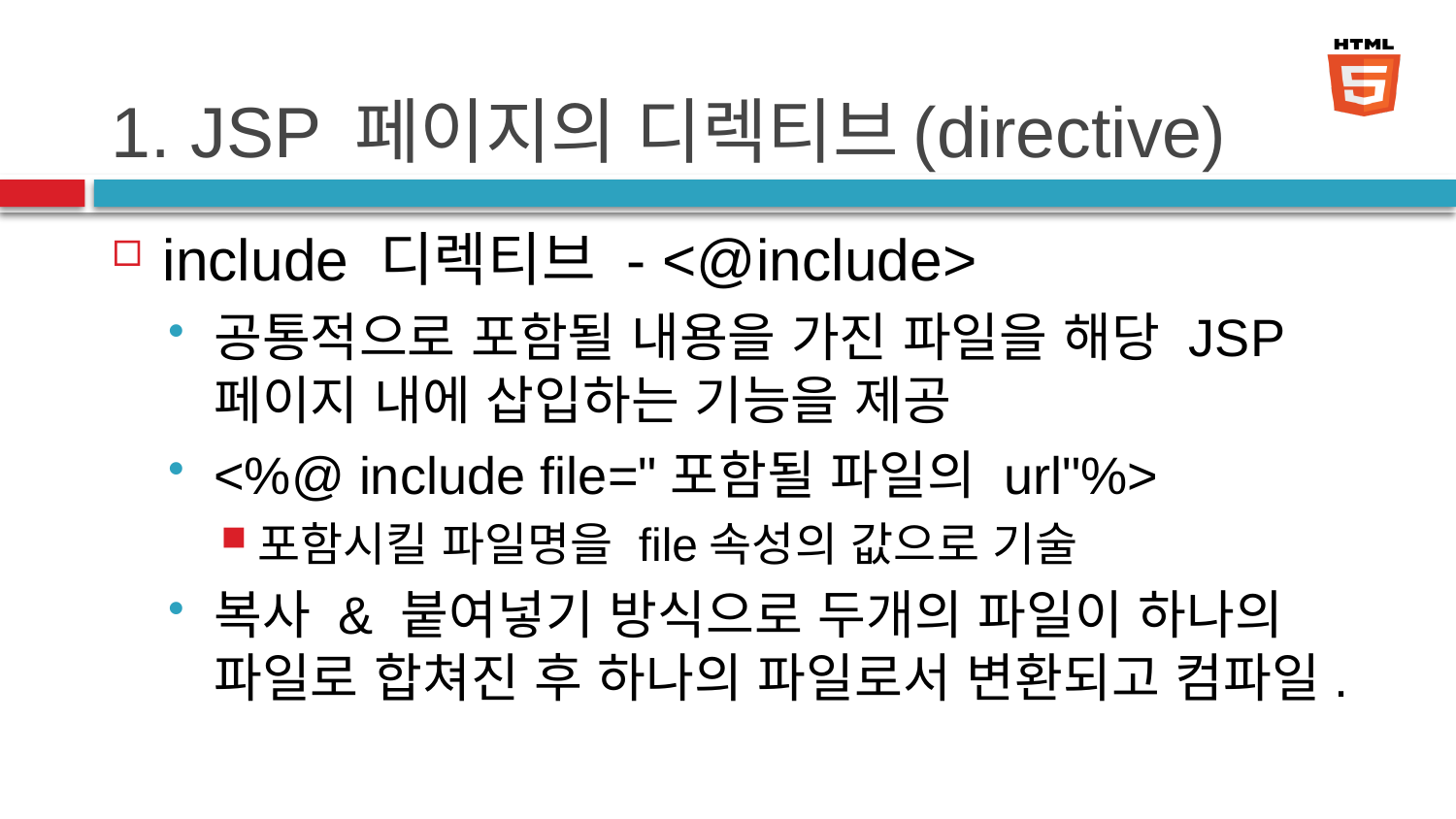

# 1. JSP 페이지의 디렉티브(directive)
include 디렉티브 - <@include>
공통적으로 포함될 내용을 가진 파일을 해당 JSP 페이지 내에 삽입하는 기능을 제공
<%@ include file="포함될 파일의 url"%>
포함시킬 파일명을 file속성의 값으로 기술
복사 & 붙여넣기 방식으로 두개의 파일이 하나의 파일로 합쳐진 후 하나의 파일로서 변환되고 컴파일.